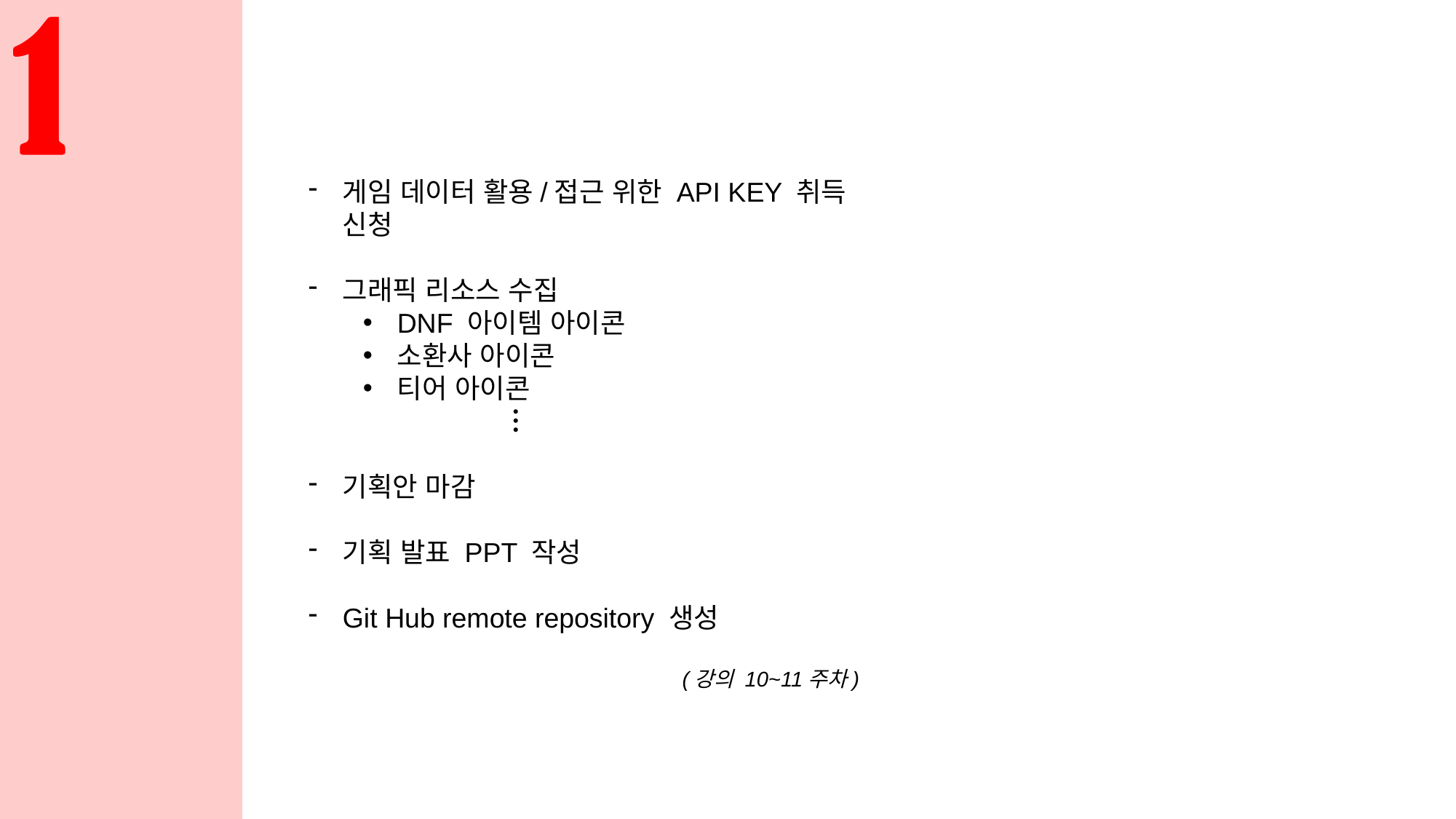

게임 데이터 활용/접근 위한 API KEY 취득 신청

그래픽 리소스 수집
DNF 아이템 아이콘
소환사 아이콘
티어 아이콘
	    ︙

기획안 마감

기획 발표 PPT 작성

Git Hub remote repository 생성

(강의 10~11주차)